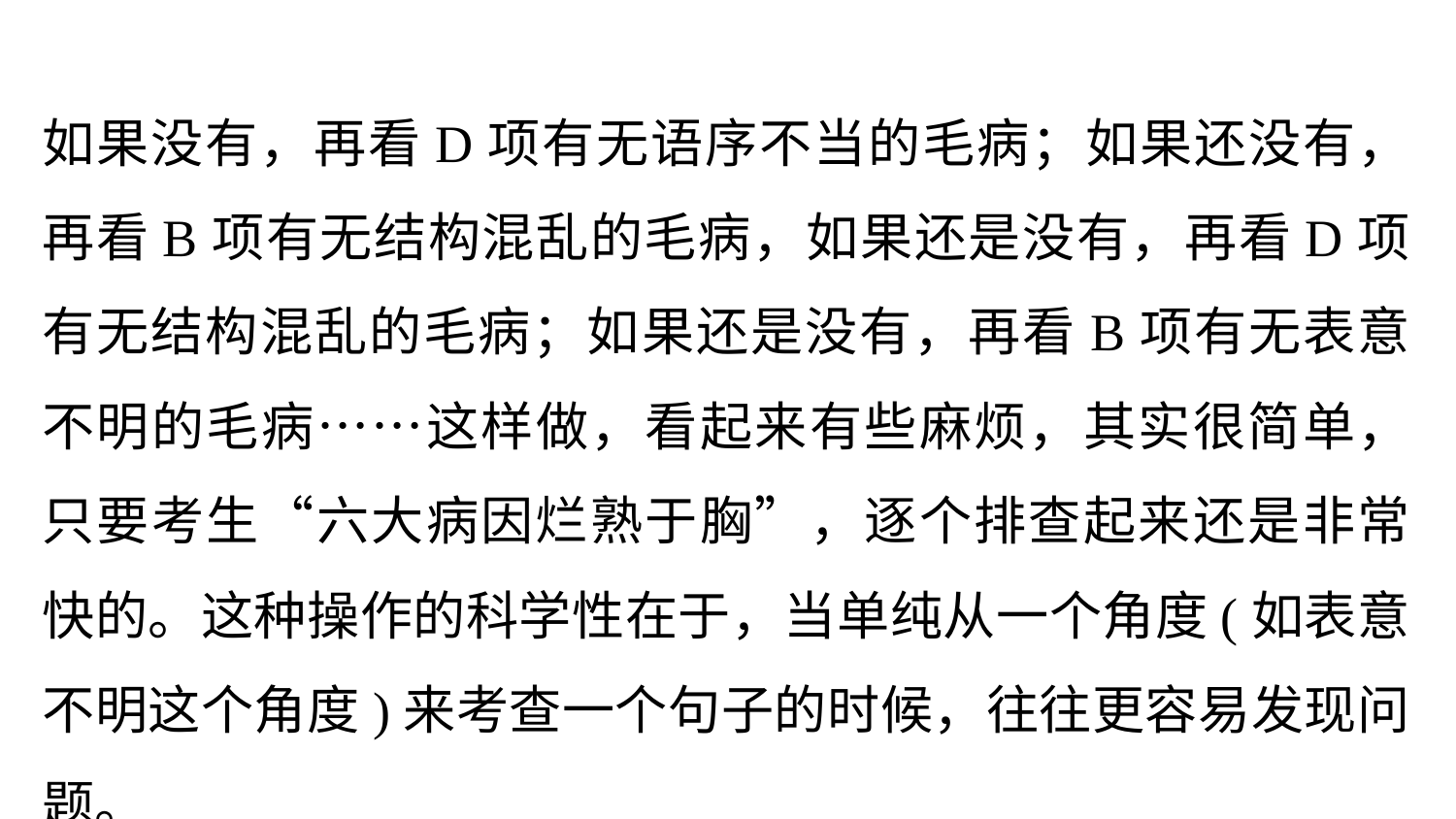

如果没有，再看D项有无语序不当的毛病；如果还没有，再看B项有无结构混乱的毛病，如果还是没有，再看D项有无结构混乱的毛病；如果还是没有，再看B项有无表意不明的毛病……这样做，看起来有些麻烦，其实很简单，只要考生“六大病因烂熟于胸”，逐个排查起来还是非常快的。这种操作的科学性在于，当单纯从一个角度(如表意不明这个角度)来考查一个句子的时候，往往更容易发现问题。